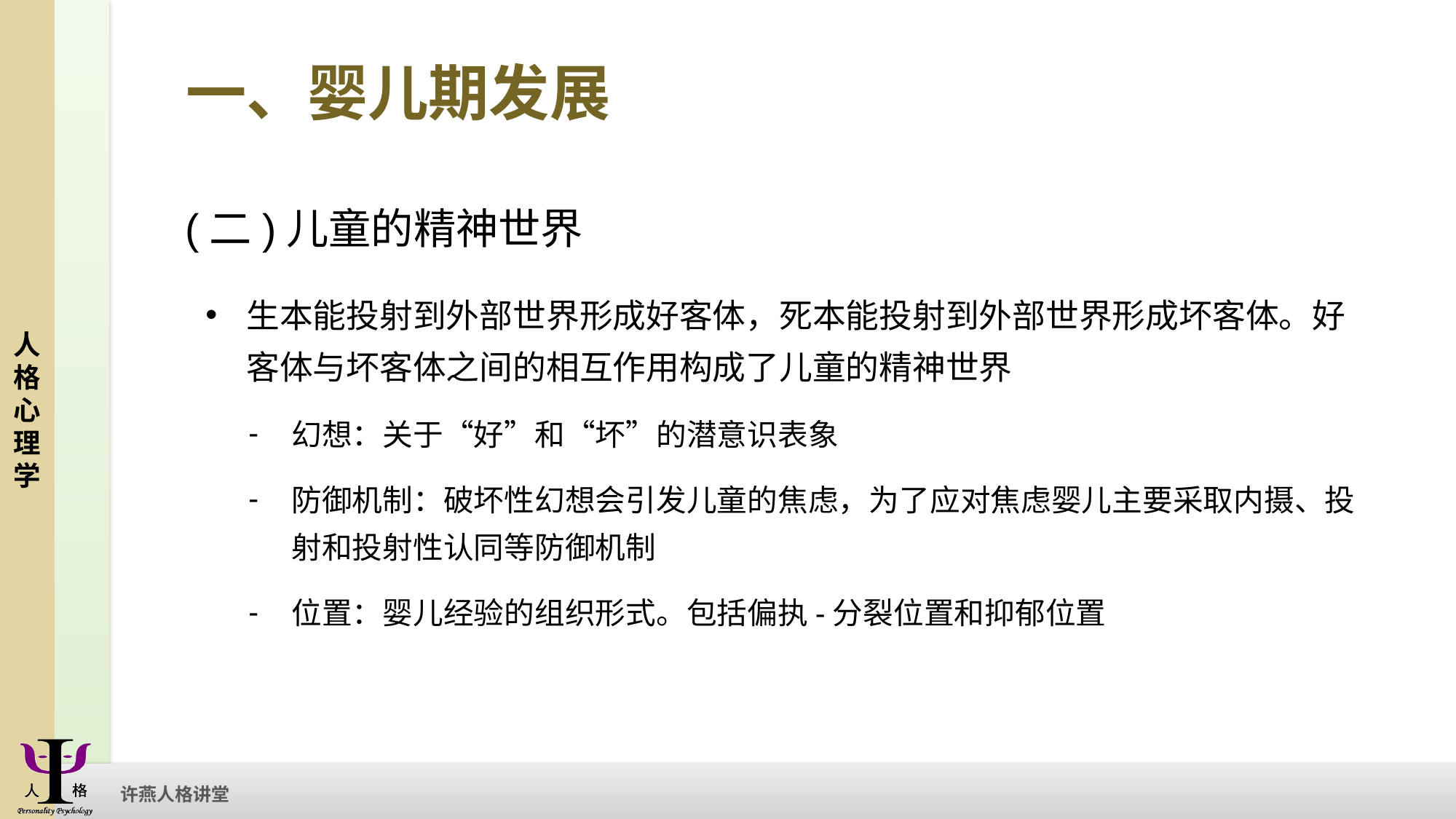

# 一、婴儿期发展
(二)儿童的精神世界
生本能投射到外部世界形成好客体，死本能投射到外部世界形成坏客体。好客体与坏客体之间的相互作用构成了儿童的精神世界
幻想：关于“好”和“坏”的潜意识表象
防御机制：破坏性幻想会引发儿童的焦虑，为了应对焦虑婴儿主要采取内摄、投射和投射性认同等防御机制
位置：婴儿经验的组织形式。包括偏执-分裂位置和抑郁位置